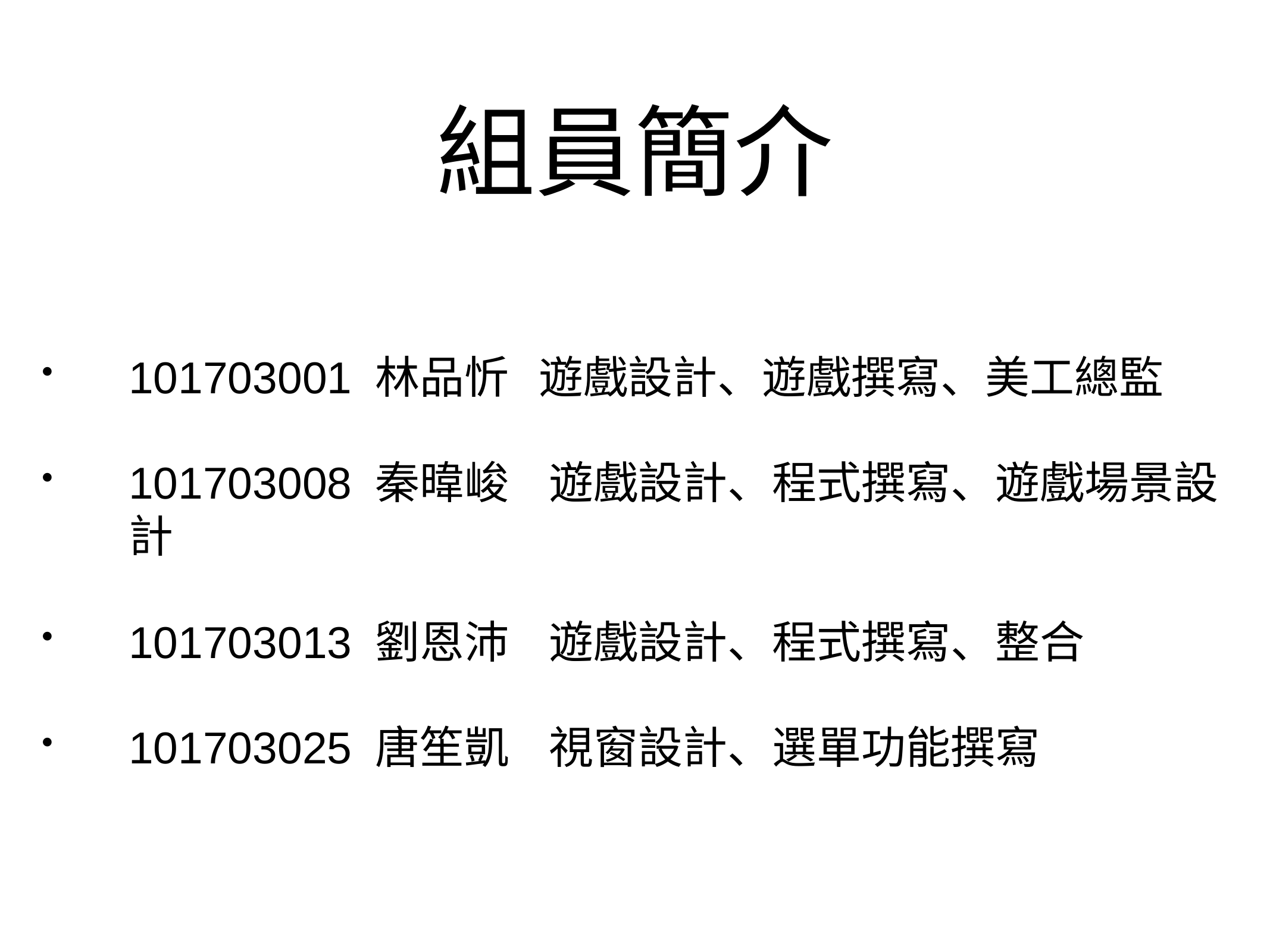

# 組員簡介
101703001 林品忻   遊戲設計、遊戲撰寫、美工總監
101703008 秦暐峻    遊戲設計、程式撰寫、遊戲場景設計
101703013 劉恩沛    遊戲設計、程式撰寫、整合
101703025 唐笙凱    視窗設計、選單功能撰寫